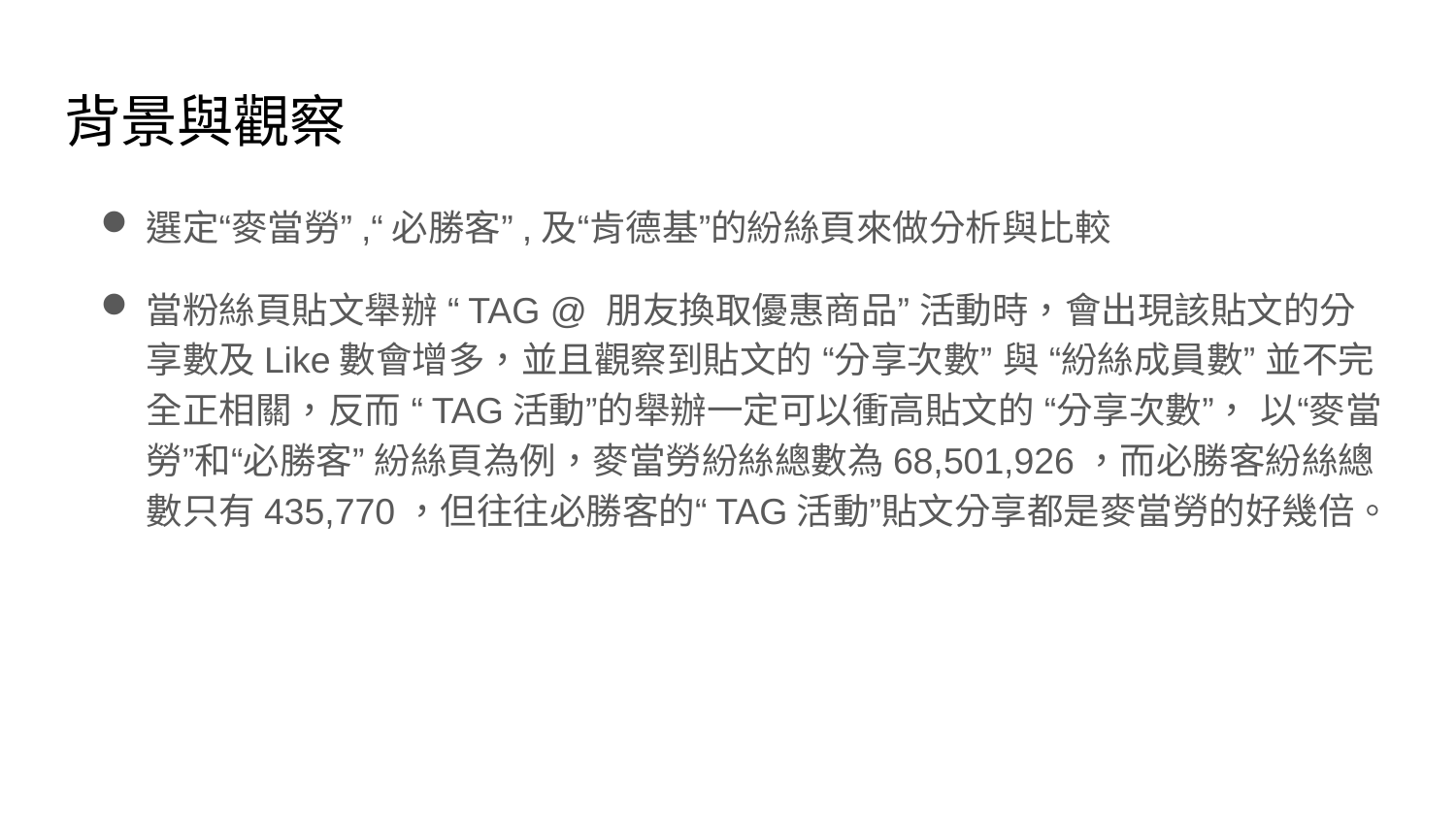

# 背景與觀察
選定“麥當勞”,“必勝客”,及“肯德基”的紛絲頁來做分析與比較
當粉絲頁貼文舉辦 “TAG @ 朋友換取優惠商品” 活動時，會出現該貼文的分享數及Like數會增多，並且觀察到貼文的 “分享次數” 與 “紛絲成員數” 並不完全正相關，反而 “TAG活動”的舉辦一定可以衝高貼文的 “分享次數”， 以“麥當勞”和“必勝客” 紛絲頁為例，麥當勞紛絲總數為68,501,926，而必勝客紛絲總數只有435,770，但往往必勝客的“TAG活動”貼文分享都是麥當勞的好幾倍。